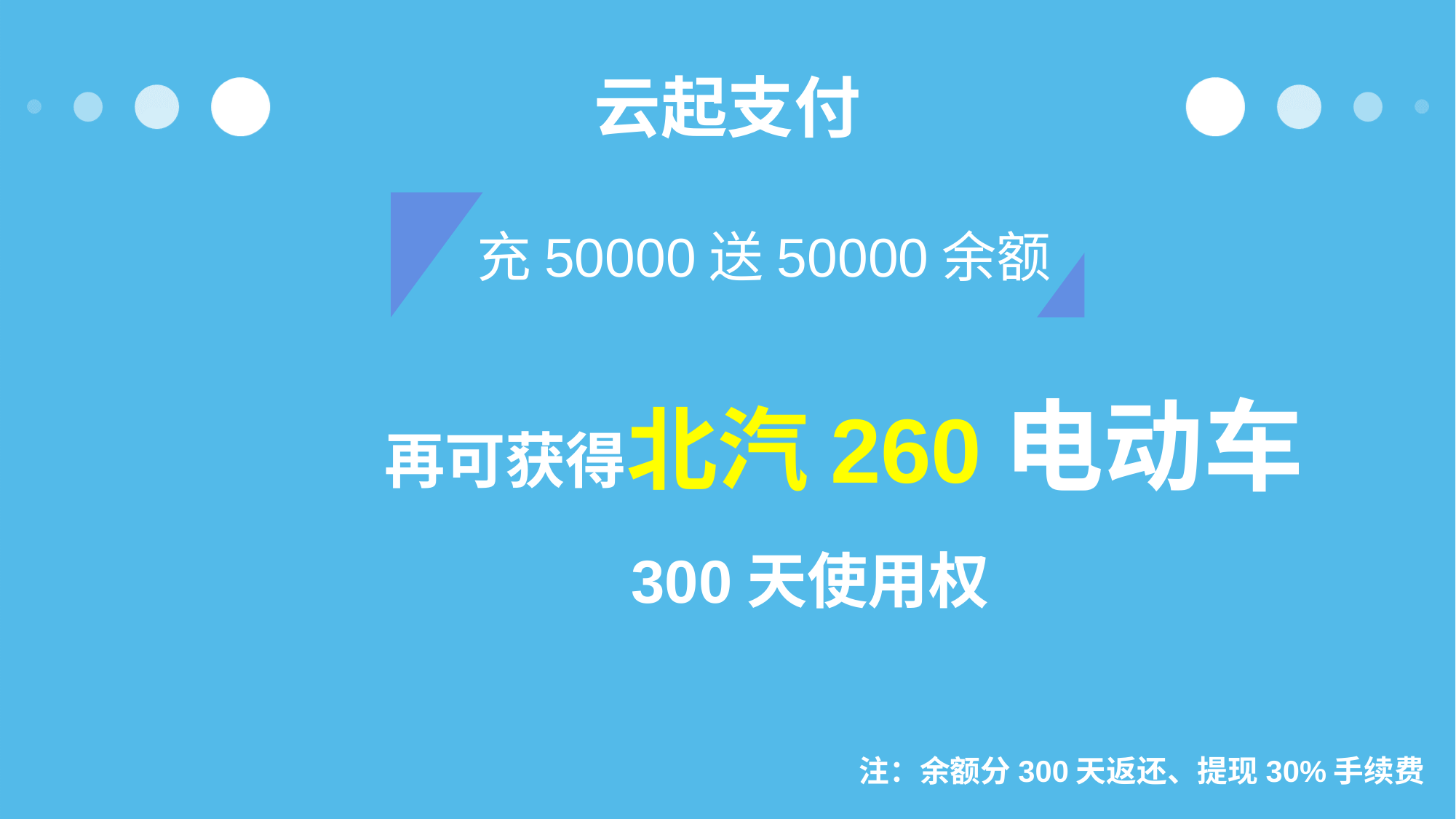

再可获得北汽260电动车
                      300天使用权
云起支付
充50000送50000余额
注：余额分300天返还、提现30%手续费